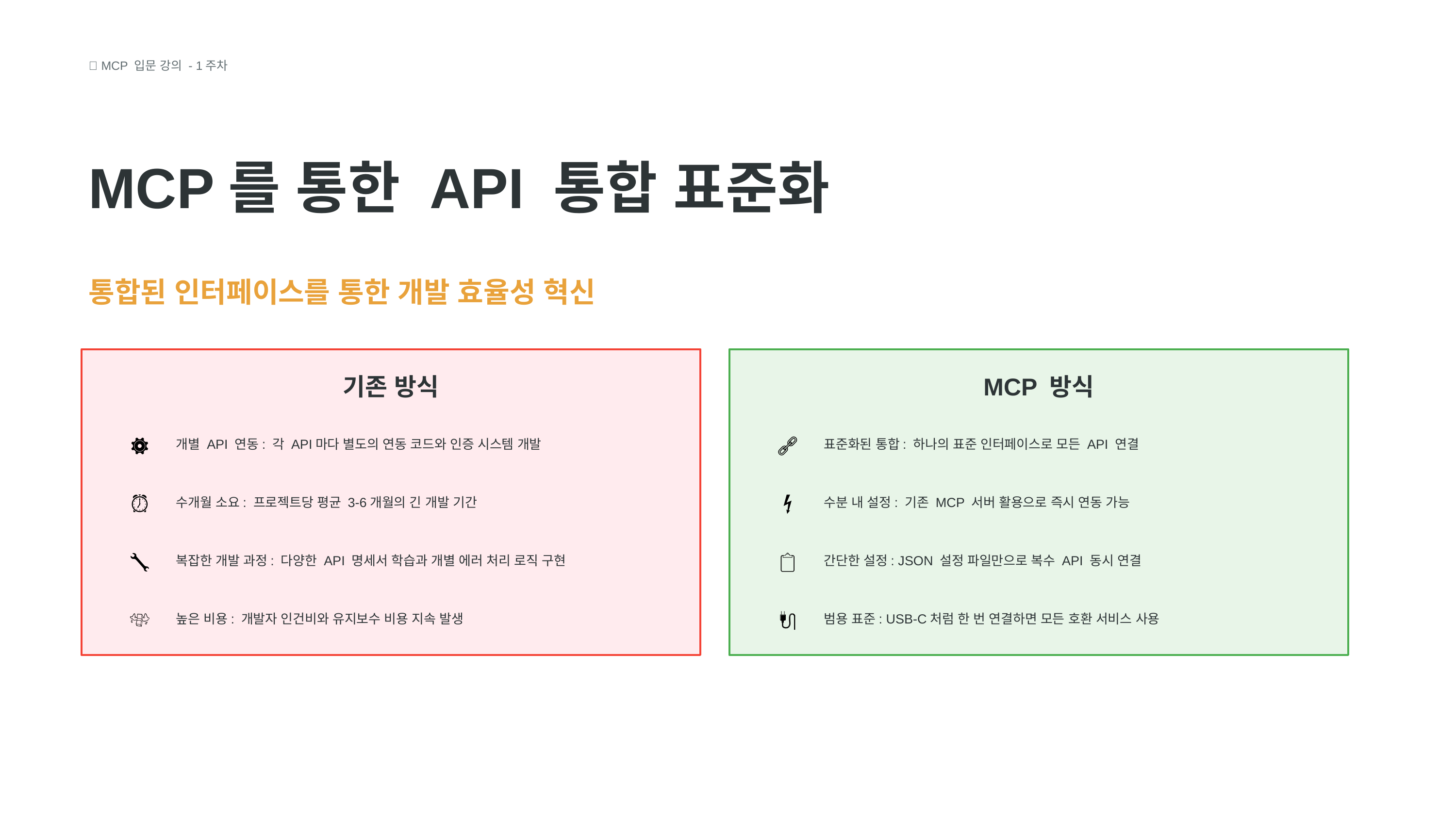

🧩 MCP 입문 강의 - 1주차
MCP를 통한 API 통합 표준화
통합된 인터페이스를 통한 개발 효율성 혁신

기존 방식
MCP 방식
⚙️
개별 API 연동: 각 API마다 별도의 연동 코드와 인증 시스템 개발
🔗
표준화된 통합: 하나의 표준 인터페이스로 모든 API 연결
⏰
수개월 소요: 프로젝트당 평균 3-6개월의 긴 개발 기간
⚡
수분 내 설정: 기존 MCP 서버 활용으로 즉시 연동 가능
🔧
복잡한 개발 과정: 다양한 API 명세서 학습과 개별 에러 처리 로직 구현
📋
간단한 설정: JSON 설정 파일만으로 복수 API 동시 연결
💸
높은 비용: 개발자 인건비와 유지보수 비용 지속 발생
🔌
범용 표준: USB-C처럼 한 번 연결하면 모든 호환 서비스 사용